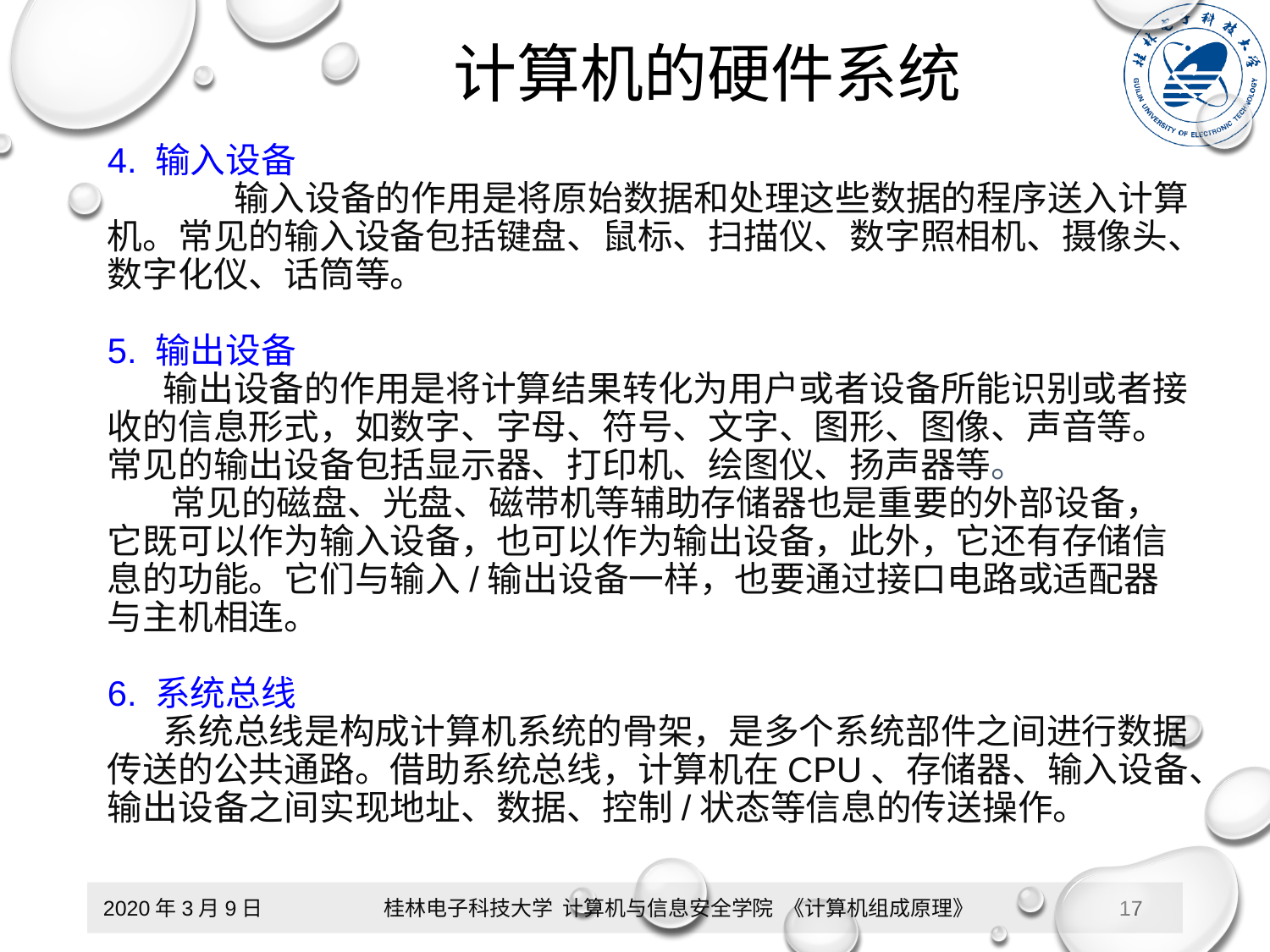

计算机的硬件系统
4. 输入设备
	输入设备的作用是将原始数据和处理这些数据的程序送入计算机。常见的输入设备包括键盘、鼠标、扫描仪、数字照相机、摄像头、数字化仪、话筒等。

5. 输出设备
      输出设备的作用是将计算结果转化为用户或者设备所能识别或者接收的信息形式，如数字、字母、符号、文字、图形、图像、声音等。常见的输出设备包括显示器、打印机、绘图仪、扬声器等。
       常见的磁盘、光盘、磁带机等辅助存储器也是重要的外部设备，它既可以作为输入设备，也可以作为输出设备，此外，它还有存储信息的功能。它们与输入/输出设备一样，也要通过接口电路或适配器与主机相连。

6. 系统总线
      系统总线是构成计算机系统的骨架，是多个系统部件之间进行数据传送的公共通路。借助系统总线，计算机在CPU、存储器、输入设备、输出设备之间实现地址、数据、控制/状态等信息的传送操作。
桂林电子科技大学  计算机与信息安全学院  《计算机组成原理》
2020年3月9日
17